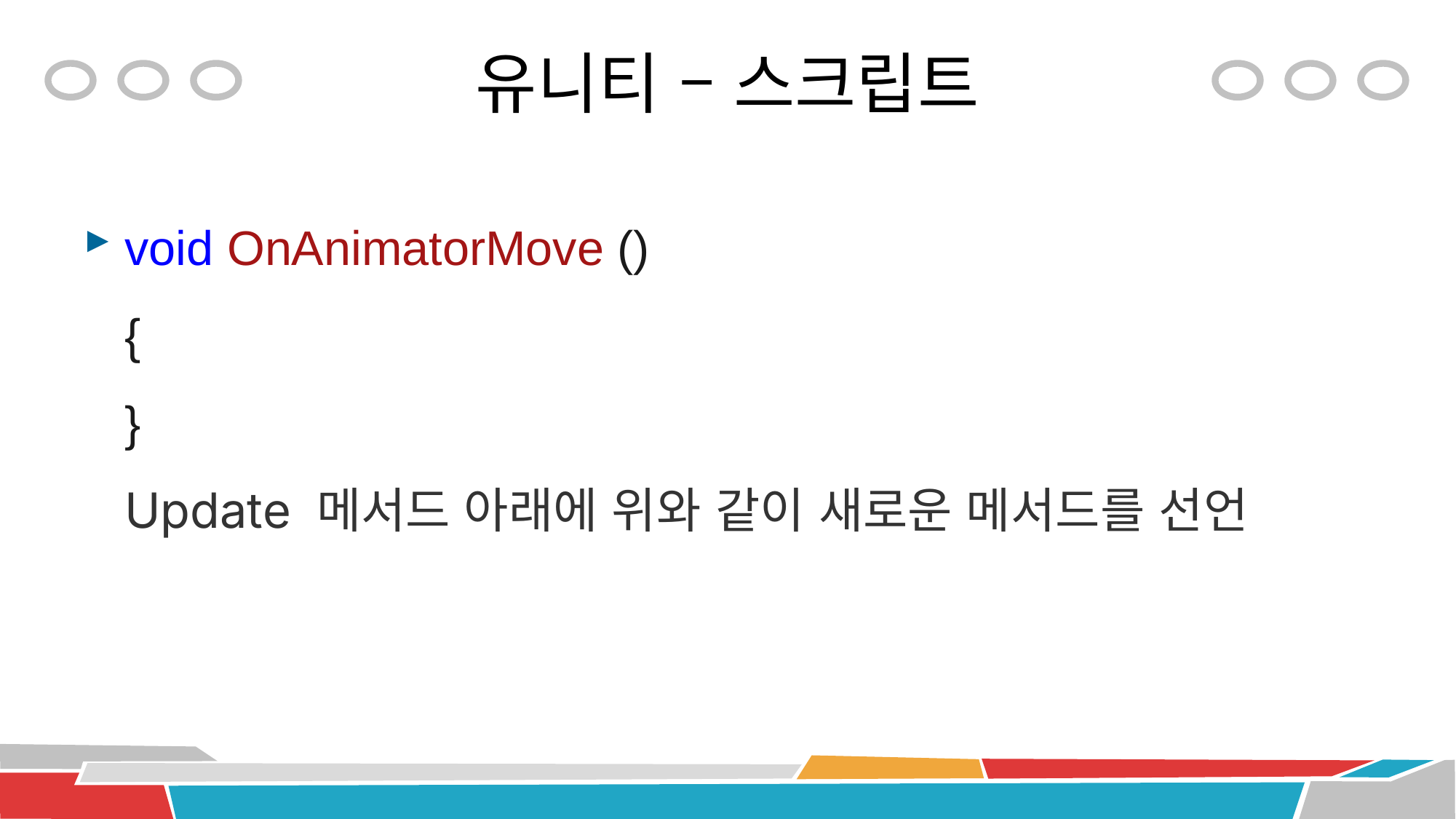

# 유니티 – 스크립트
void OnAnimatorMove ()
{
}
Update 메서드 아래에 위와 같이 새로운 메서드를 선언